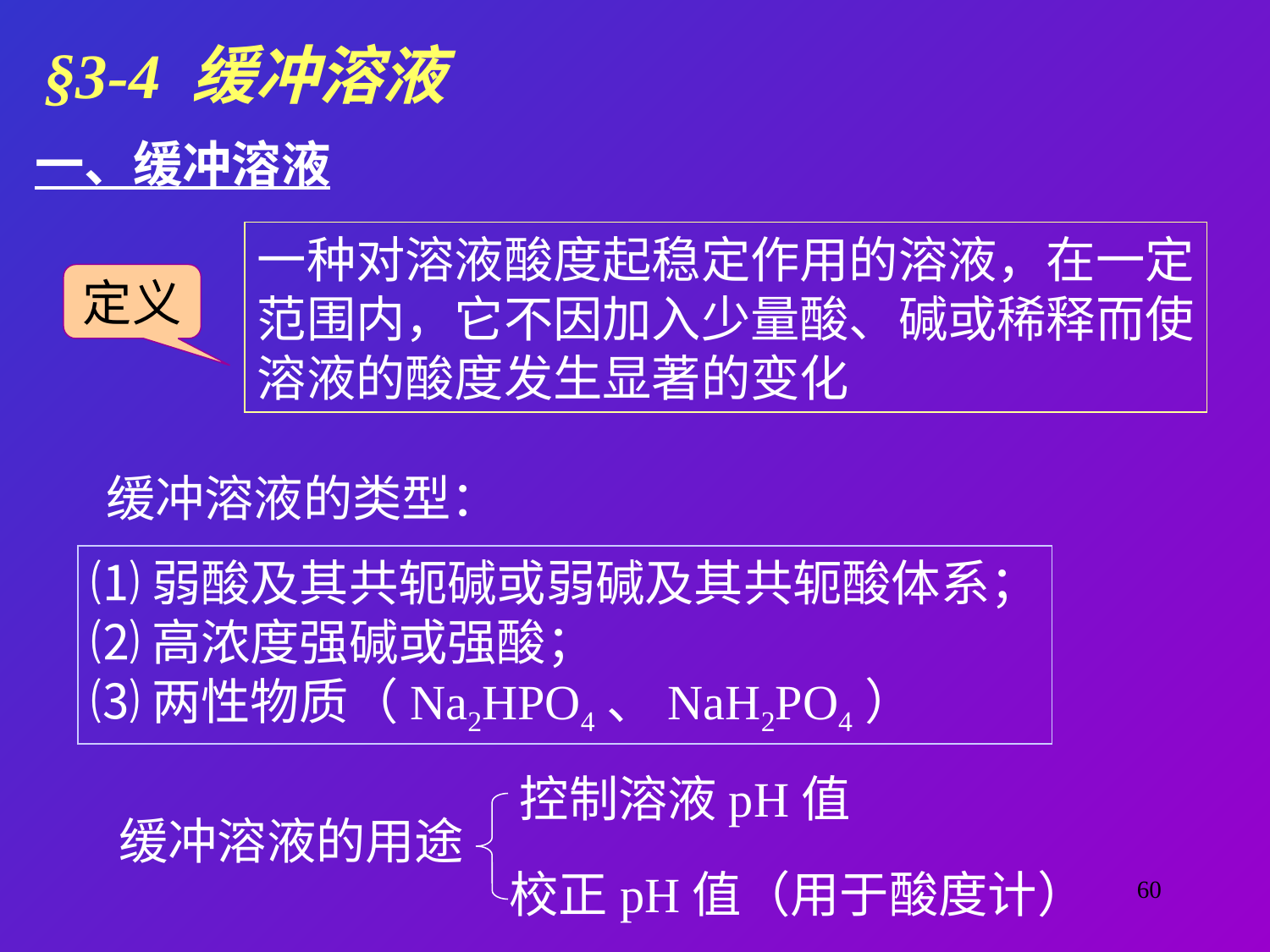

§3-4 缓冲溶液
一、缓冲溶液
一种对溶液酸度起稳定作用的溶液，在一定
范围内，它不因加入少量酸、碱或稀释而使
溶液的酸度发生显著的变化
定义
缓冲溶液的类型：
⑴弱酸及其共轭碱或弱碱及其共轭酸体系；
⑵高浓度强碱或强酸；
⑶两性物质（Na2HPO4、NaH2PO4）
控制溶液pH值

缓冲溶液的用途
校正pH值（用于酸度计）
60